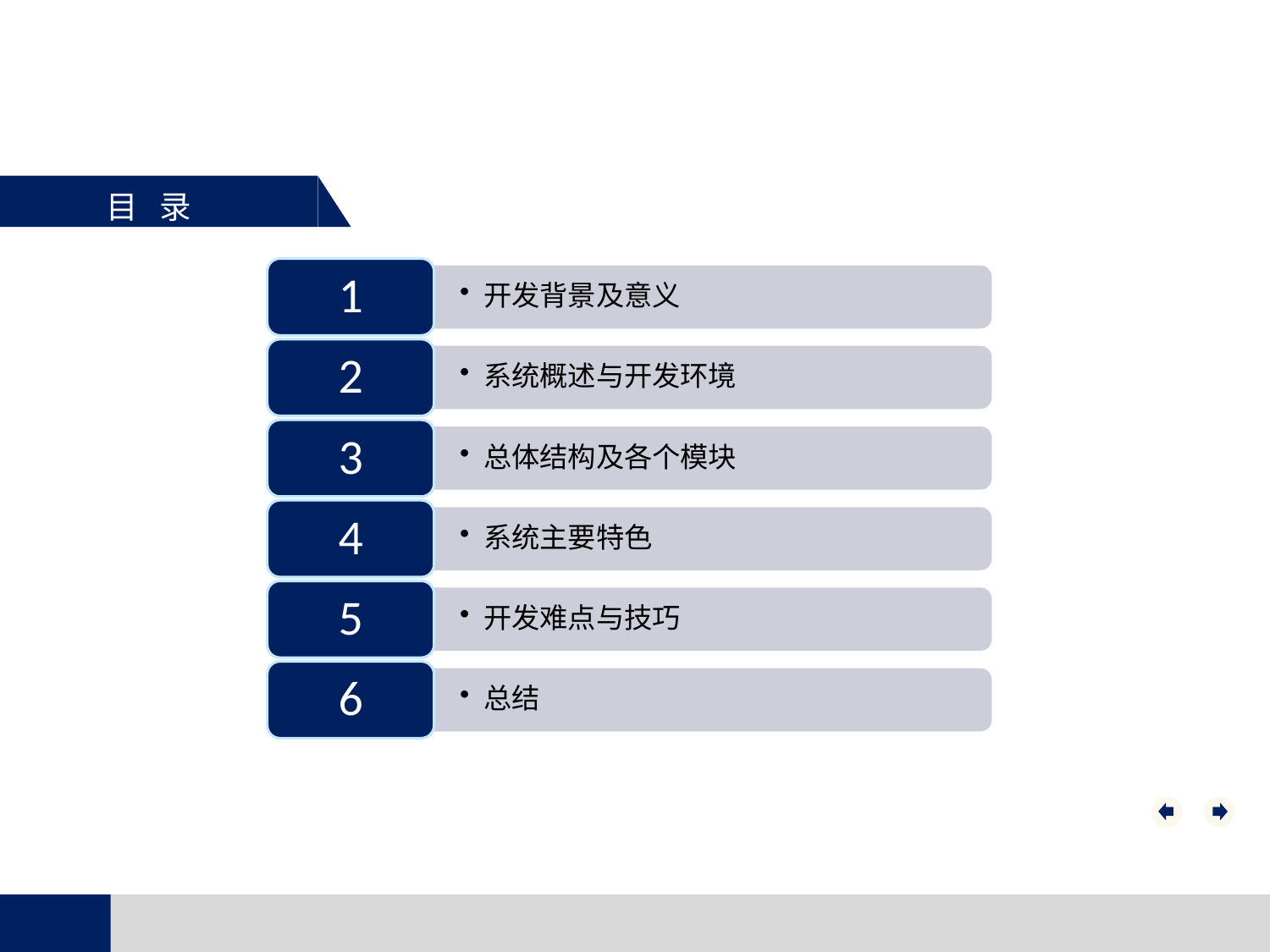

目   录
1
开发背景及意义
2
系统概述与开发环境
3
总体结构及各个模块
4
系统主要特色
5
开发难点与技巧
6
总结